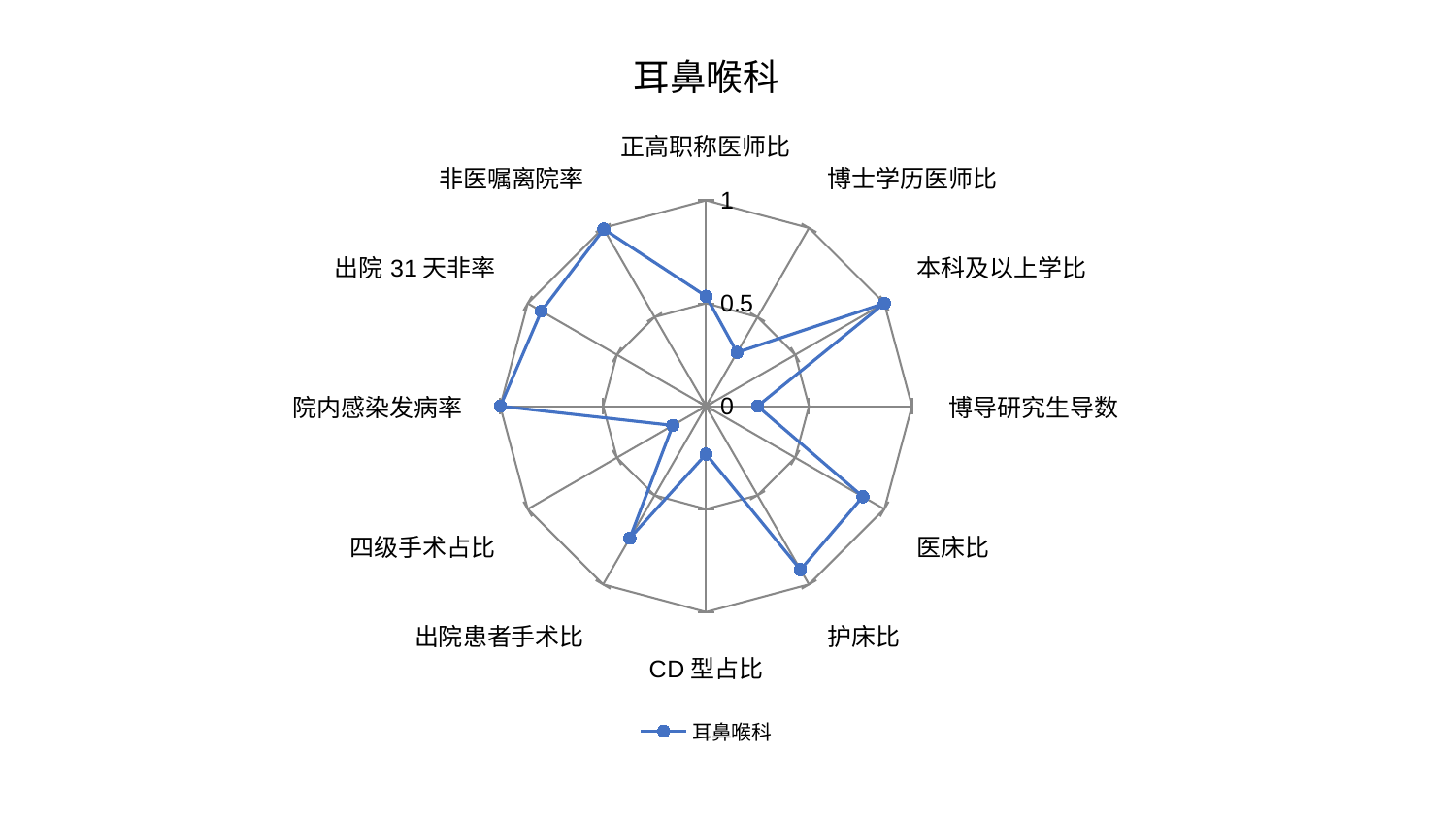

### Chart: 耳鼻喉科

| Category | 耳鼻喉科 |
|---|---|
| 正高职称医师比 | 0.534439834024896 |
| 博士学历医师比 | 0.301587301587302 |
| 本科及以上学比 | 1.0 |
| 博导研究生导数 | 0.25 |
| 医床比 | 0.879715762273902 |
| 护床比 | 0.917159229927242 |
| CD型占比 | 0.233163723436097 |
| 出院患者手术比 | 0.740821250787992 |
| 四级手术占比 | 0.186727890856108 |
| 院内感染发病率 | 0.999047619047619 |
| 出院31天非率 | 0.923810456076809 |
| 非医嘱离院率 | 0.993290909090909 |
77